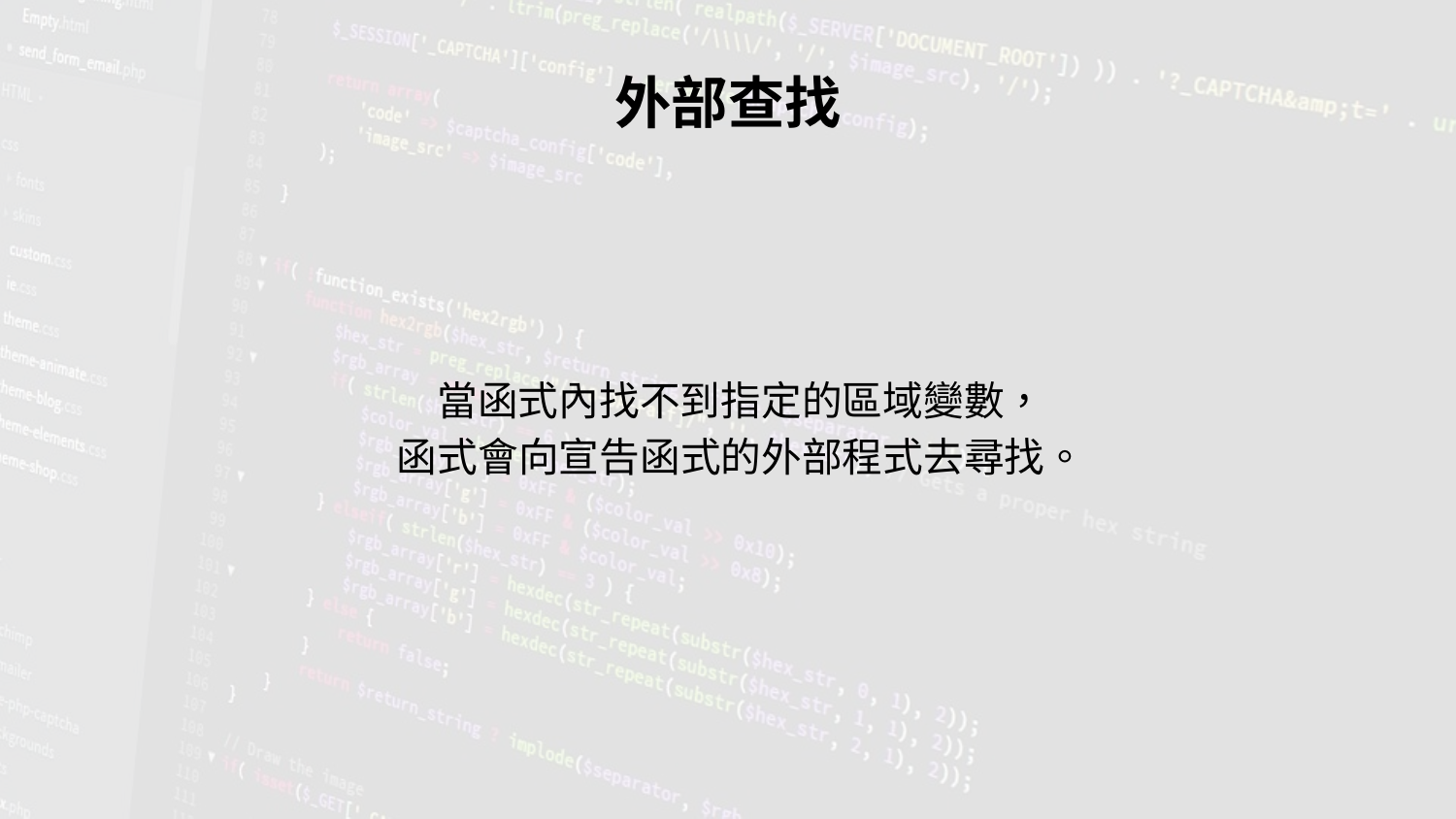

# 外部查找
當函式內找不到指定的區域變數，
函式會向宣告函式的外部程式去尋找。